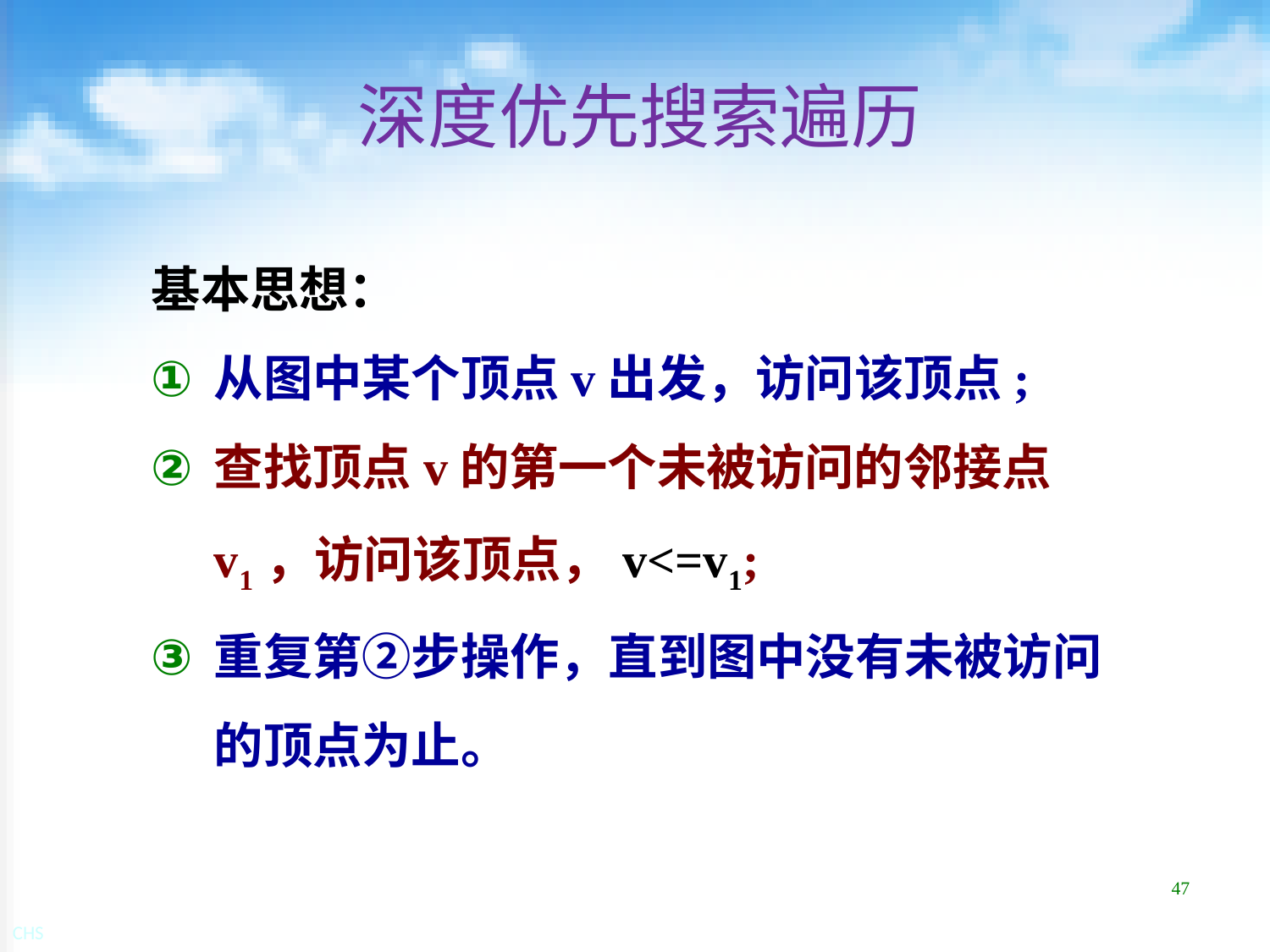

# 深度优先搜索遍历
基本思想：
从图中某个顶点v出发，访问该顶点;
查找顶点v的第一个未被访问的邻接点v1，访问该顶点，v<=v1;
重复第②步操作，直到图中没有未被访问的顶点为止。
47